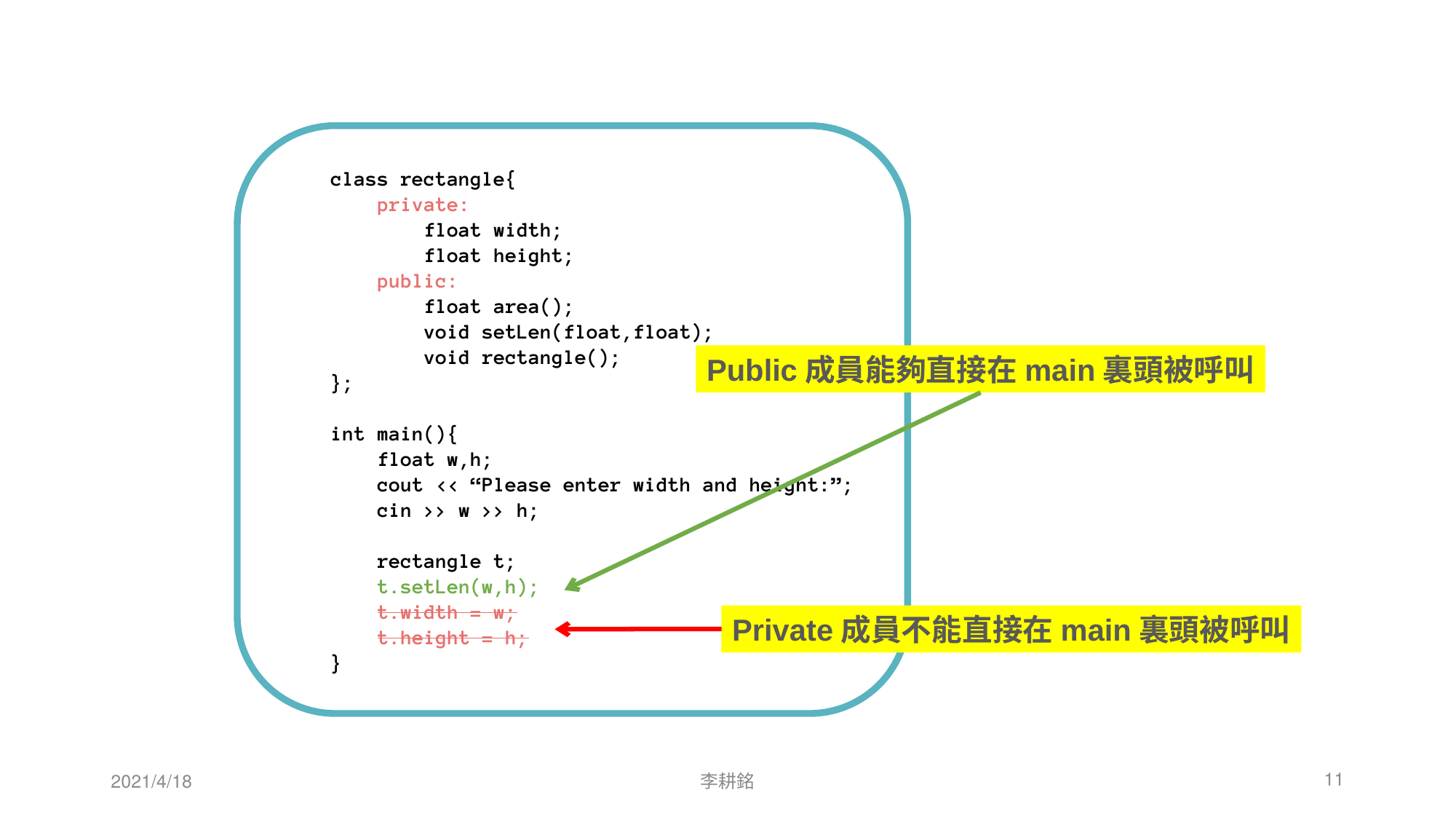

class rectangle{
    private:
        float width;
        float height;
    public:
        float area();
        void setLen(float,float);
        void rectangle();
};

int main(){
    float w,h;
    cout << “Please enter width and height:”;
    cin >> w >> h;

    rectangle t;
    t.setLen(w,h);
    t.width = w;
    t.height = h;
}
Public成員能夠直接在main裏頭被呼叫
Private成員不能直接在main裏頭被呼叫
2021/4/18
李耕銘
11